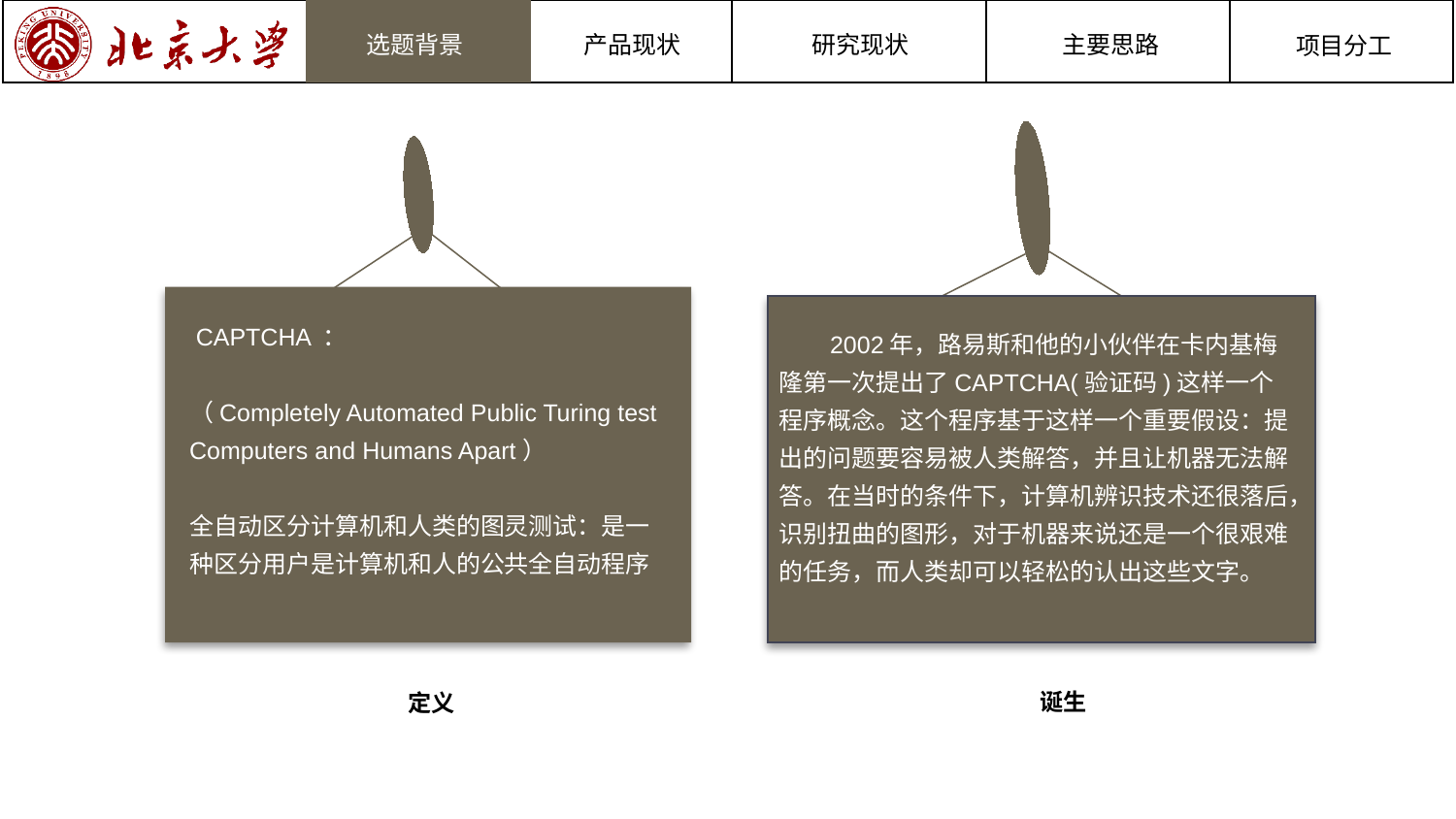

2002年，路易斯和他的小伙伴在卡内基梅隆第一次提出了CAPTCHA(验证码)这样一个程序概念。这个程序基于这样一个重要假设：提出的问题要容易被人类解答，并且让机器无法解答。在当时的条件下，计算机辨识技术还很落后，识别扭曲的图形，对于机器来说还是一个很艰难的任务，而人类却可以轻松的认出这些文字。
 CAPTCHA ：

（Completely Automated Public Turing test  Computers and Humans Apart）

全自动区分计算机和人类的图灵测试：是一种区分用户是计算机和人的公共全自动程序

诞生
定义